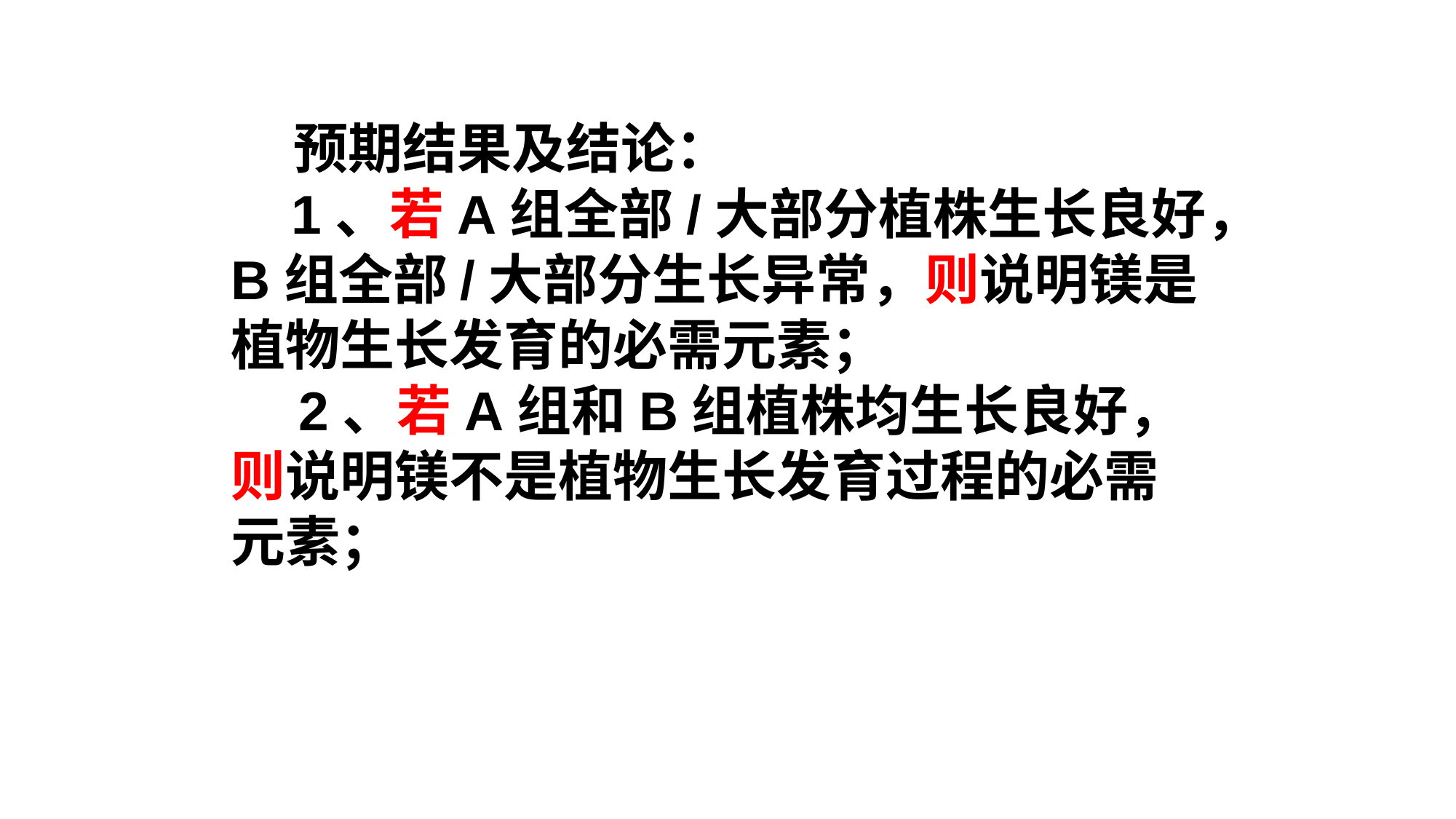

预期结果及结论：
    1、若A组全部/大部分植株生长良好，B组全部/大部分生长异常，则说明镁是植物生长发育的必需元素；
　2、若A组和B组植株均生长良好，则说明镁不是植物生长发育过程的必需元素；
15